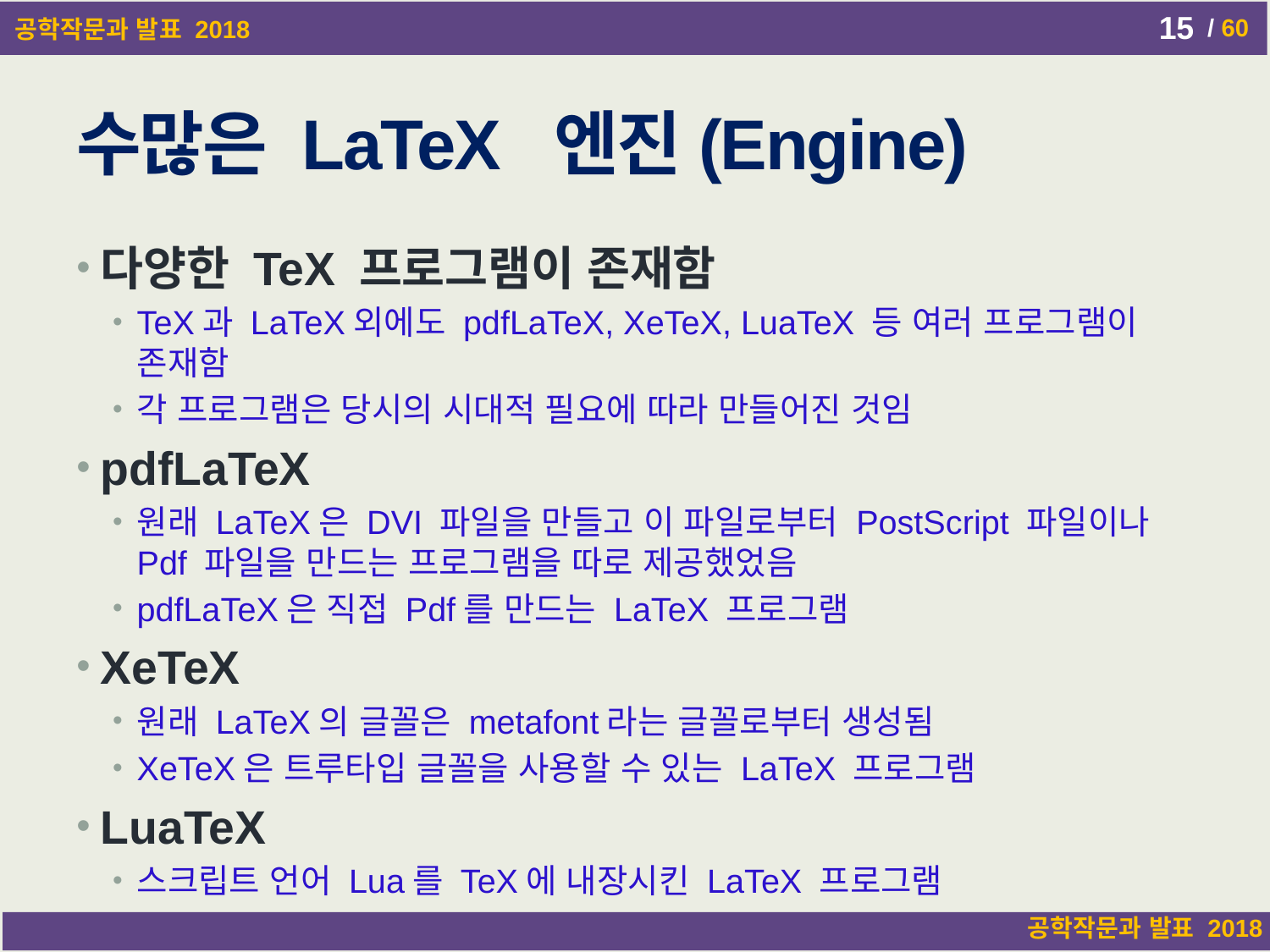

15
# 수많은 LaTeX  엔진(Engine)
다양한 TeX 프로그램이 존재함
TeX과 LaTeX외에도 pdfLaTeX, XeTeX, LuaTeX 등 여러 프로그램이 존재함
각 프로그램은 당시의 시대적 필요에 따라 만들어진 것임
pdfLaTeX
원래 LaTeX은 DVI 파일을 만들고 이 파일로부터 PostScript 파일이나 Pdf 파일을 만드는 프로그램을 따로 제공했었음
pdfLaTeX은 직접 Pdf를 만드는 LaTeX 프로그램
XeTeX
원래 LaTeX의 글꼴은 metafont라는 글꼴로부터 생성됨
XeTeX은 트루타입 글꼴을 사용할 수 있는 LaTeX 프로그램
LuaTeX
스크립트 언어 Lua를 TeX에 내장시킨 LaTeX 프로그램